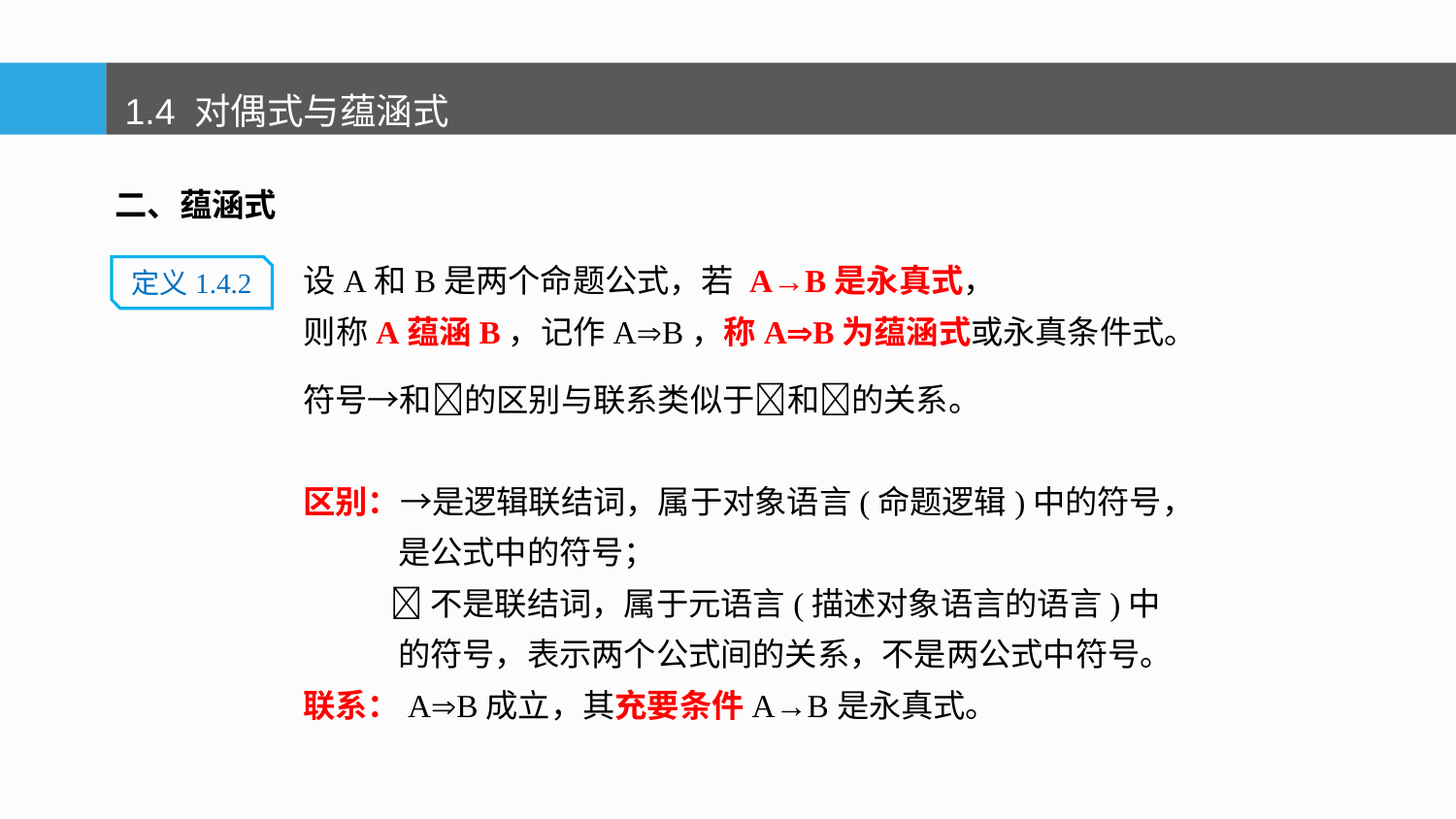

1.4 对偶式与蕴涵式

二、蕴涵式
设A和B是两个命题公式，若 A→B是永真式，
则称A蕴涵B，记作A⇒B，称A⇒B为蕴涵式或永真条件式。
定义1.4.2
符号→和⇒的区别与联系类似于↔和⇔的关系。

区别：→是逻辑联结词，属于对象语言(命题逻辑)中的符号，
            是公式中的符号；
            ⇒不是联结词，属于元语言(描述对象语言的语言)中
            的符号，表示两个公式间的关系，不是两公式中符号。
联系：A⇒B成立，其充要条件A→B是永真式。